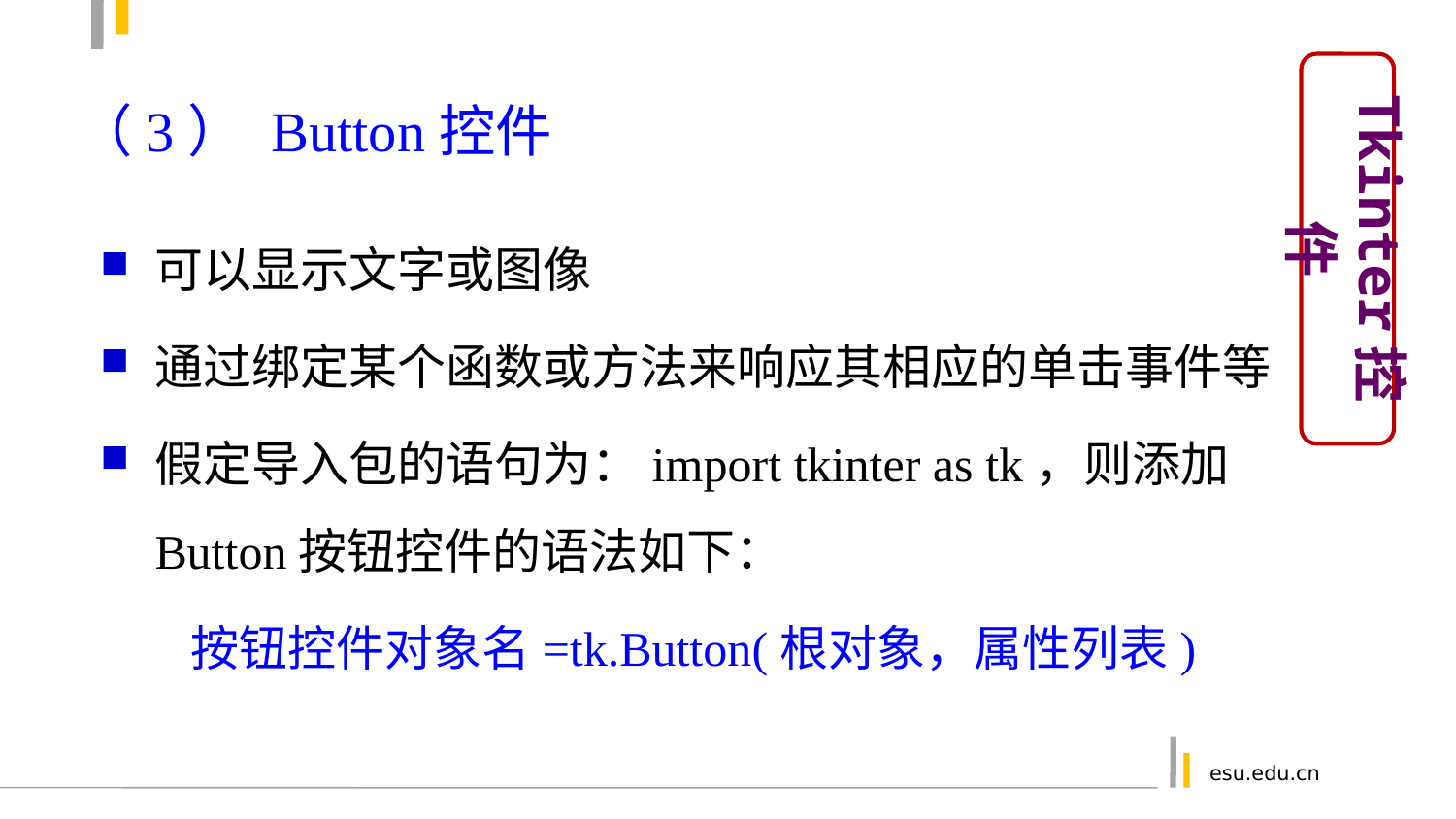

Tkinter控件
（3） Button控件
可以显示文字或图像
通过绑定某个函数或方法来响应其相应的单击事件等
假定导入包的语句为：import tkinter as tk，则添加Button按钮控件的语法如下：
按钮控件对象名=tk.Button(根对象，属性列表)